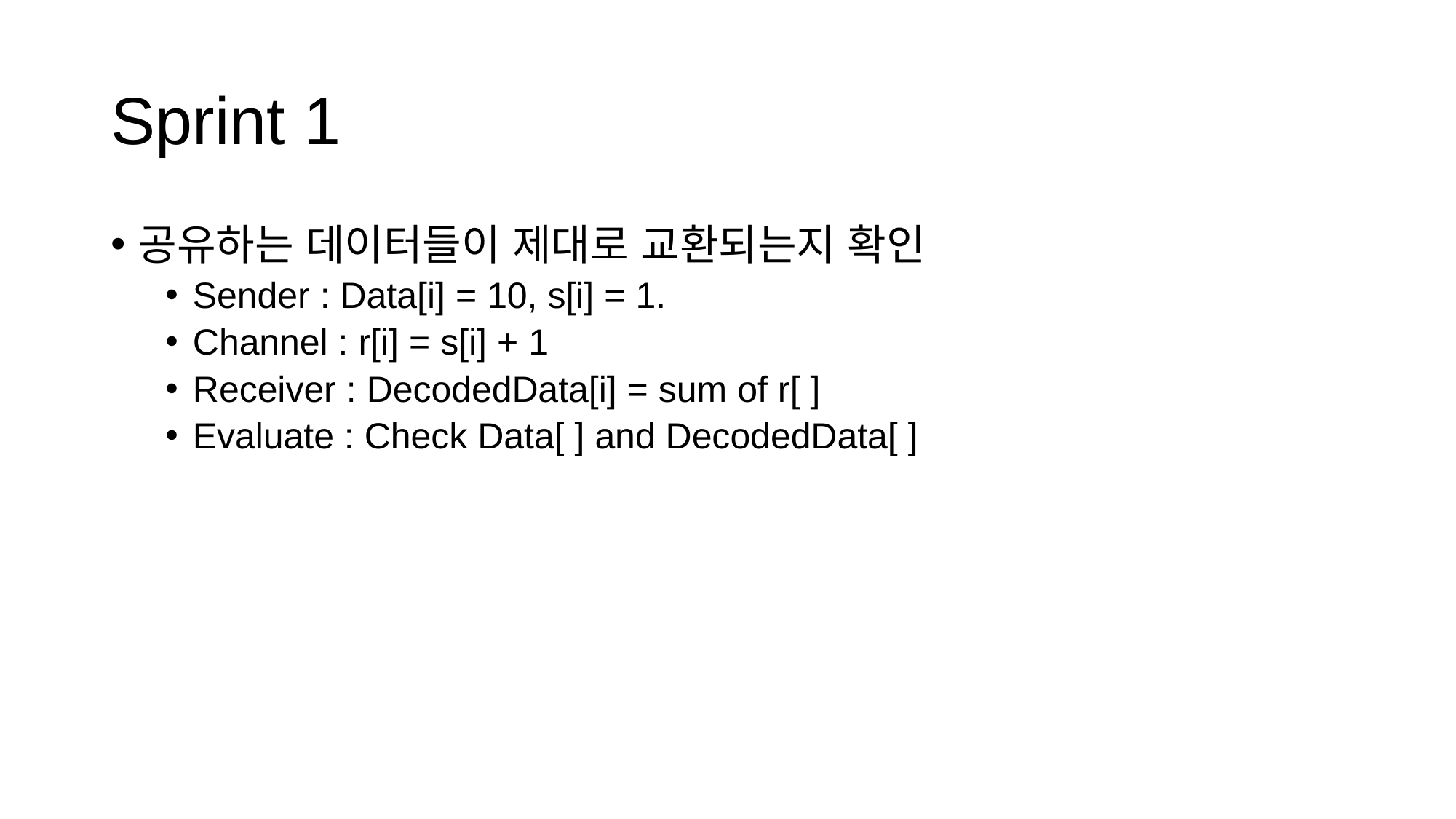

# Sprint 1
공유하는 데이터들이 제대로 교환되는지 확인
Sender : Data[i] = 10, s[i] = 1.
Channel : r[i] = s[i] + 1
Receiver : DecodedData[i] = sum of r[ ]
Evaluate : Check Data[ ] and DecodedData[ ]